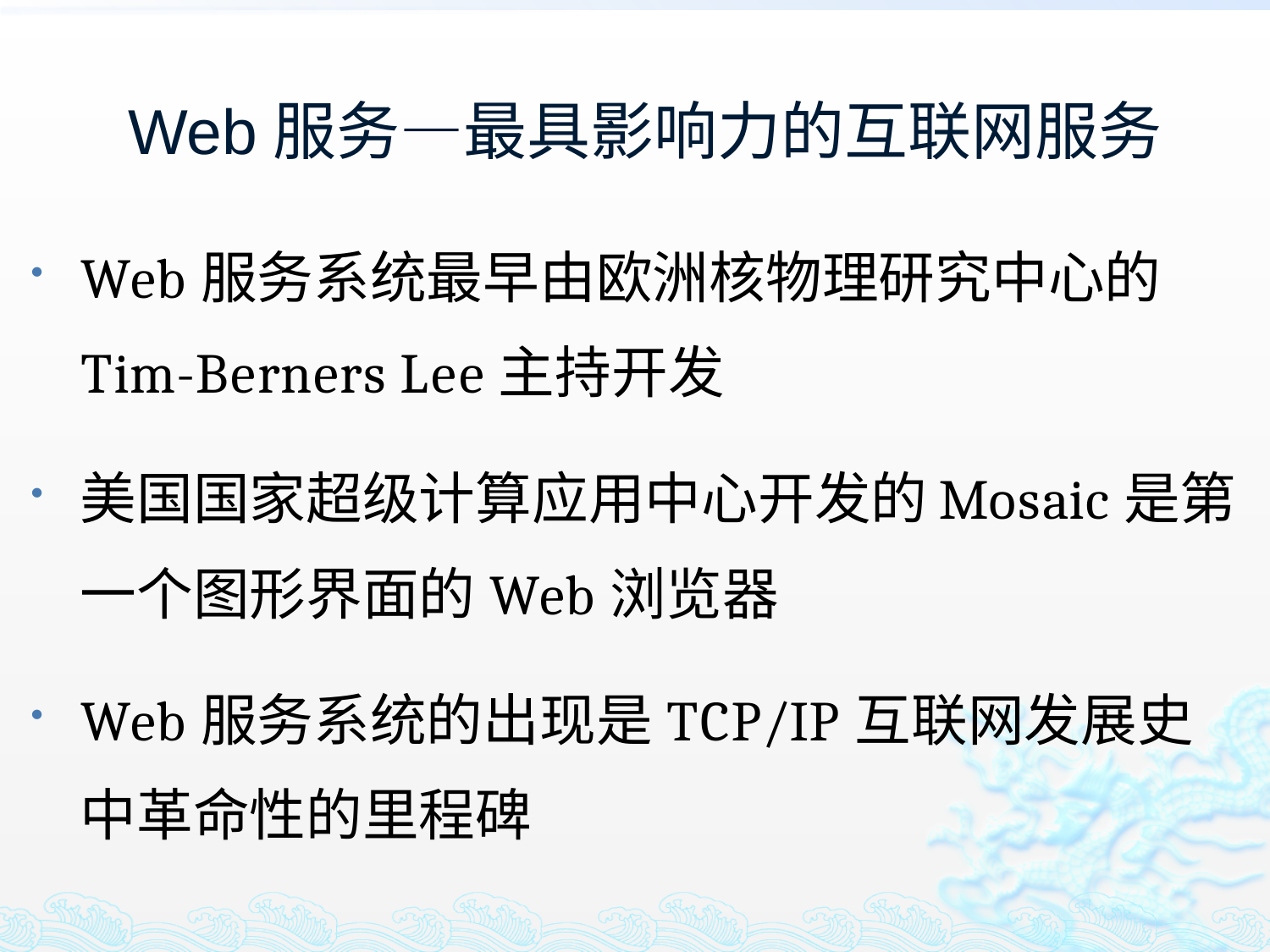

# Web服务—最具影响力的互联网服务
Web服务系统最早由欧洲核物理研究中心的Tim-Berners Lee主持开发
美国国家超级计算应用中心开发的Mosaic是第一个图形界面的Web浏览器
Web服务系统的出现是TCP/IP互联网发展史中革命性的里程碑